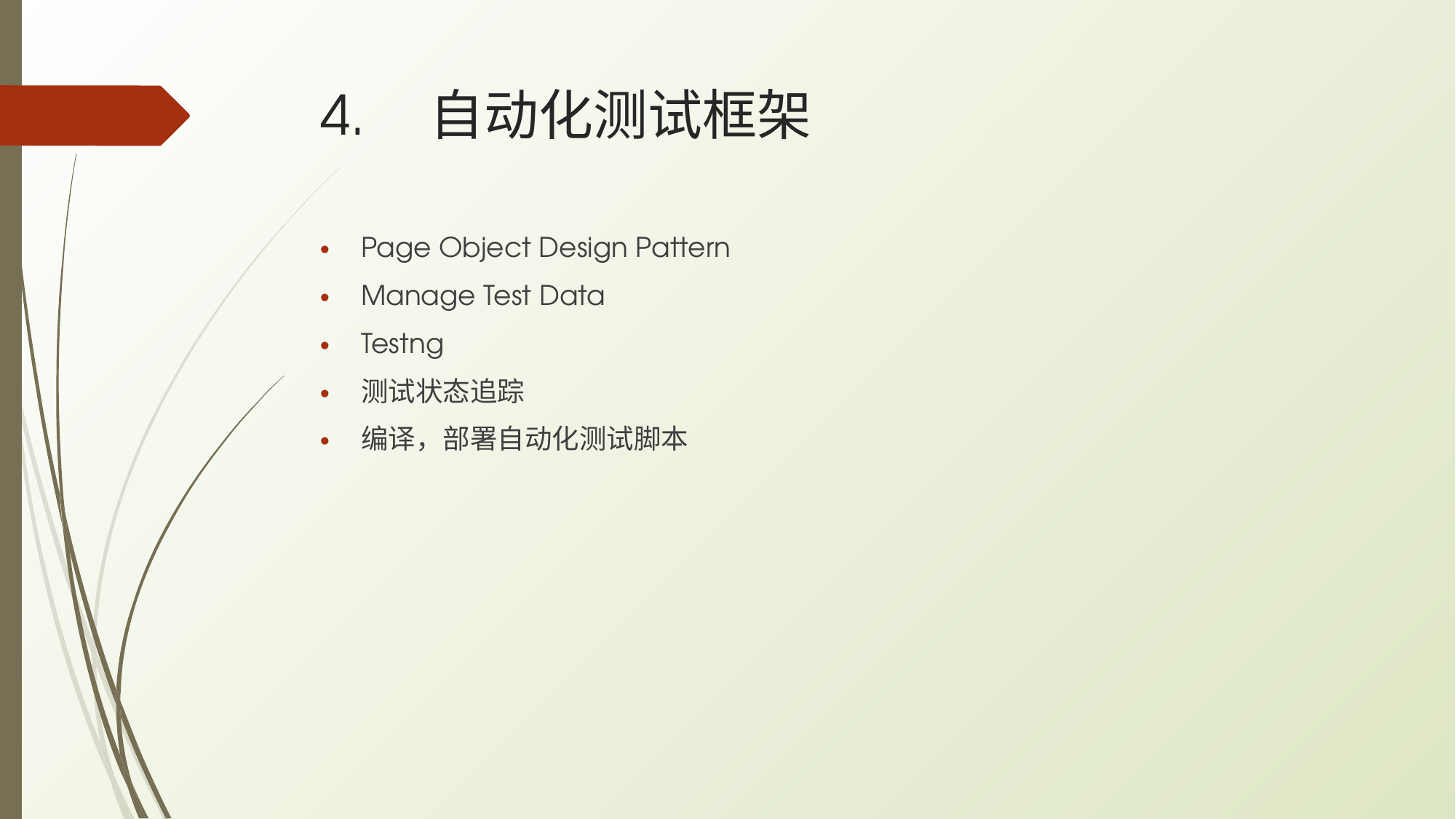

# 4.	自动化测试框架
Page Object Design Pattern
Manage Test Data
Testng
测试状态追踪
编译，部署自动化测试脚本